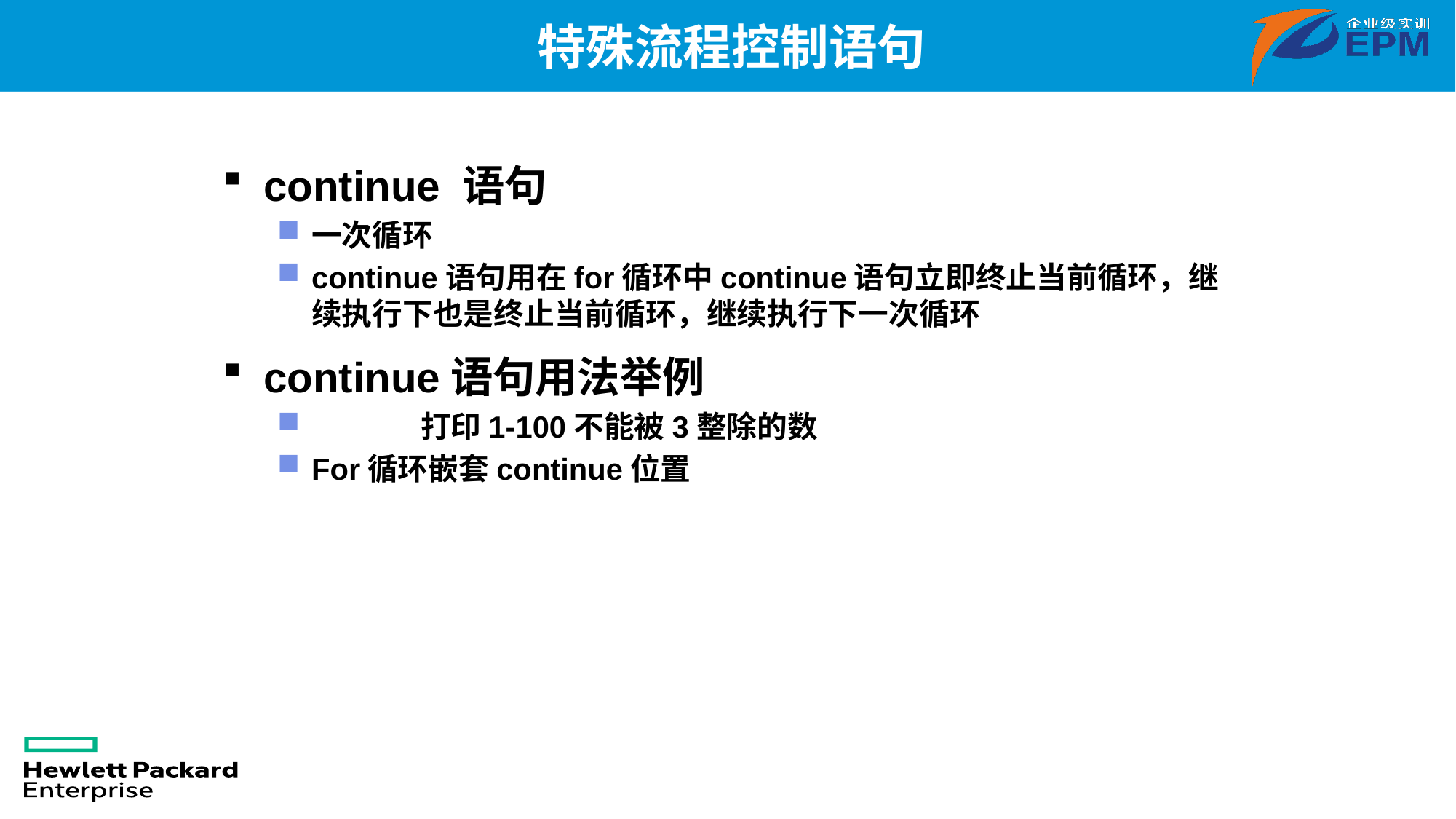

# 特殊流程控制语句
continue 语句
一次循环
continue语句用在for循环中continue语句立即终止当前循环，继续执行下也是终止当前循环，继续执行下一次循环

continue语句用法举例
	打印1-100不能被3整除的数
For循环嵌套continue位置